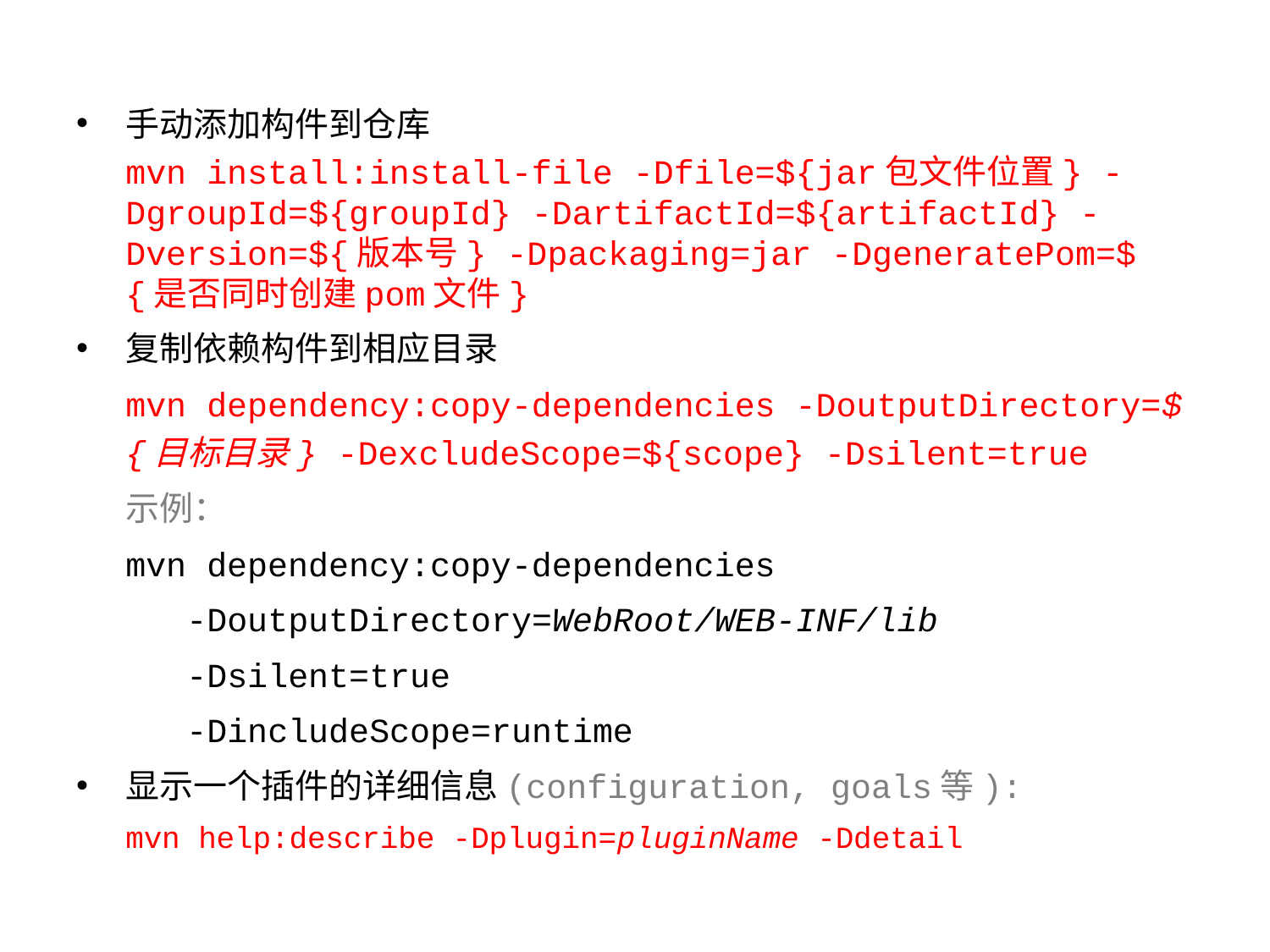

手动添加构件到仓库
mvn install:install-file -Dfile=${jar包文件位置} -DgroupId=${groupId} -DartifactId=${artifactId} -Dversion=${版本号} -Dpackaging=jar -DgeneratePom=${是否同时创建pom文件}
复制依赖构件到相应目录
mvn dependency:copy-dependencies -DoutputDirectory=${目标目录} -DexcludeScope=${scope} -Dsilent=true
示例：
mvn dependency:copy-dependencies
   -DoutputDirectory=WebRoot/WEB-INF/lib
   -Dsilent=true
   -DincludeScope=runtime
显示一个插件的详细信息(configuration, goals等):
mvn help:describe -Dplugin=pluginName -Ddetail